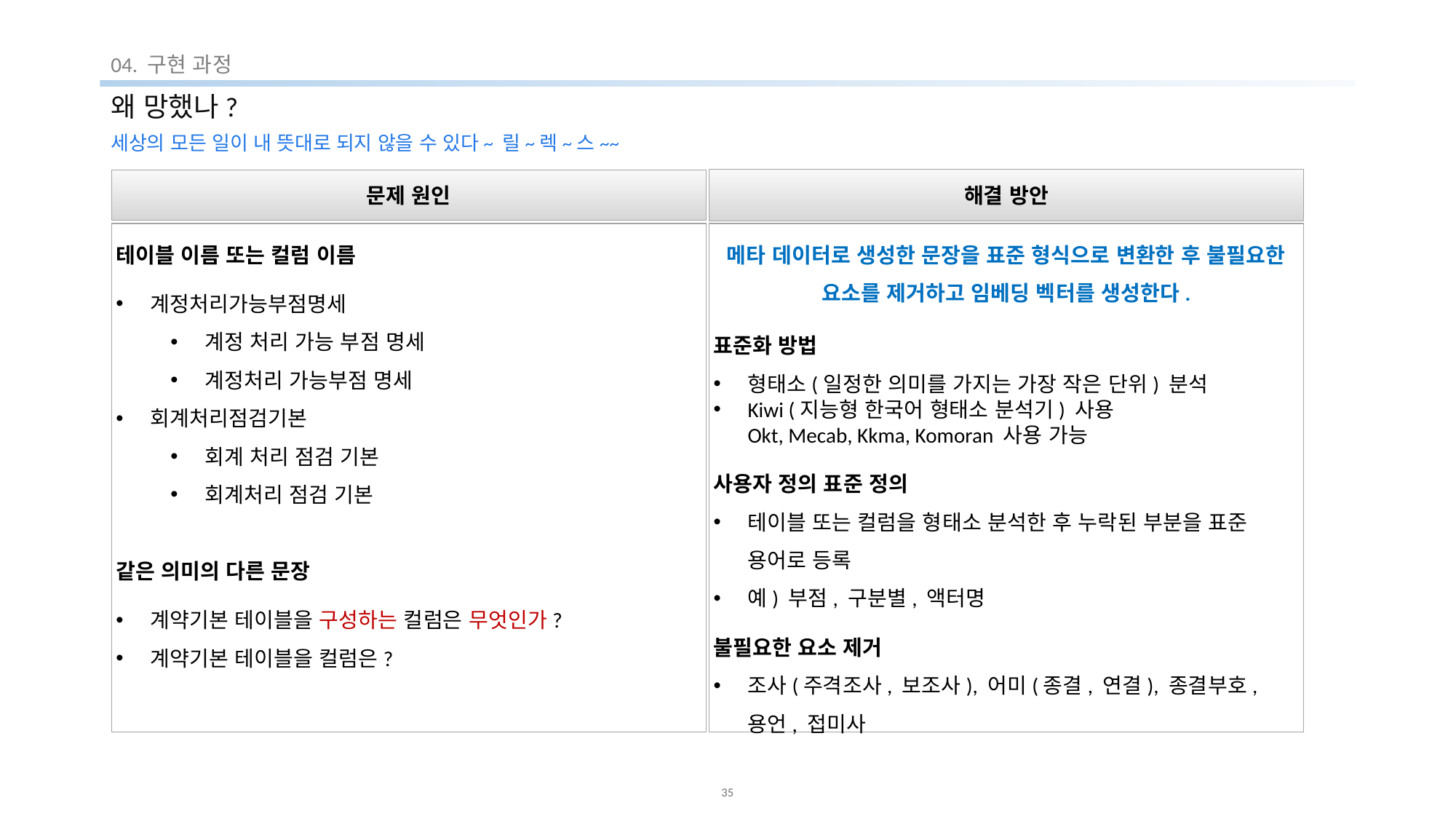

04. 구현 과정
# 왜 망했나?
세상의 모든 일이 내 뜻대로 되지 않을 수 있다~ 릴~렉~스~~
해결 방안
문제 원인
테이블 이름 또는 컬럼 이름

계정처리가능부점명세
계정 처리 가능 부점 명세
계정처리 가능부점 명세
회계처리점검기본
회계 처리 점검 기본
회계처리 점검 기본

같은 의미의 다른 문장

계약기본 테이블을 구성하는 컬럼은 무엇인가?
계약기본 테이블을 컬럼은?
메타 데이터로 생성한 문장을 표준 형식으로 변환한 후 불필요한 요소를 제거하고 임베딩 벡터를 생성한다.

표준화 방법
형태소(일정한 의미를 가지는 가장 작은 단위) 분석
Kiwi (지능형 한국어 형태소 분석기) 사용
Okt, Mecab, Kkma, Komoran 사용 가능

사용자 정의 표준 정의
테이블 또는 컬럼을 형태소 분석한 후 누락된 부분을 표준 용어로 등록
예) 부점, 구분별, 액터명

불필요한 요소 제거
조사(주격조사, 보조사), 어미(종결, 연결), 종결부호, 용언, 접미사